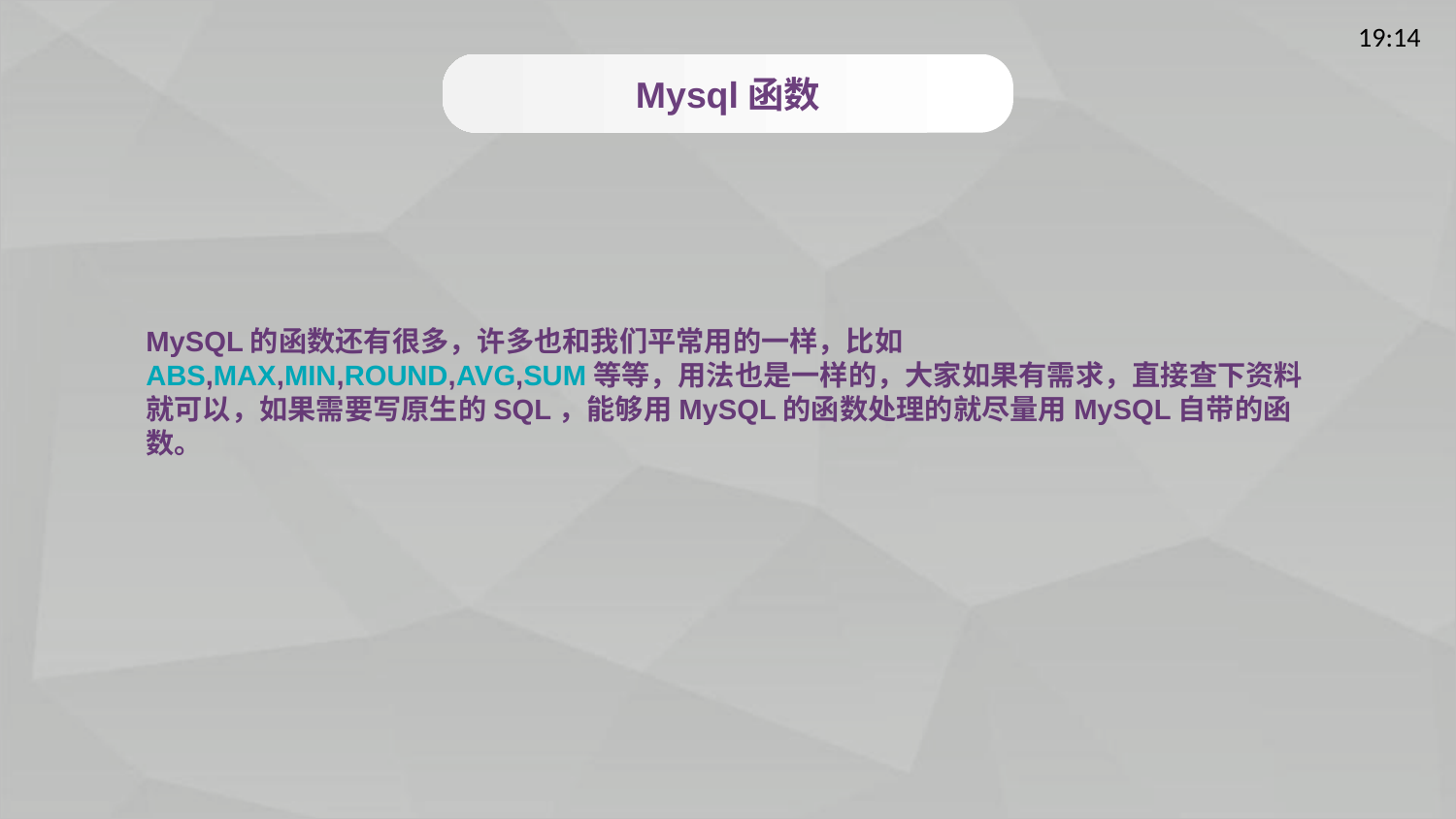

Mysql函数

MySQL的函数还有很多，许多也和我们平常用的一样，比如ABS,MAX,MIN,ROUND,AVG,SUM等等，用法也是一样的，大家如果有需求，直接查下资料就可以，如果需要写原生的SQL，能够用MySQL的函数处理的就尽量用MySQL自带的函数。